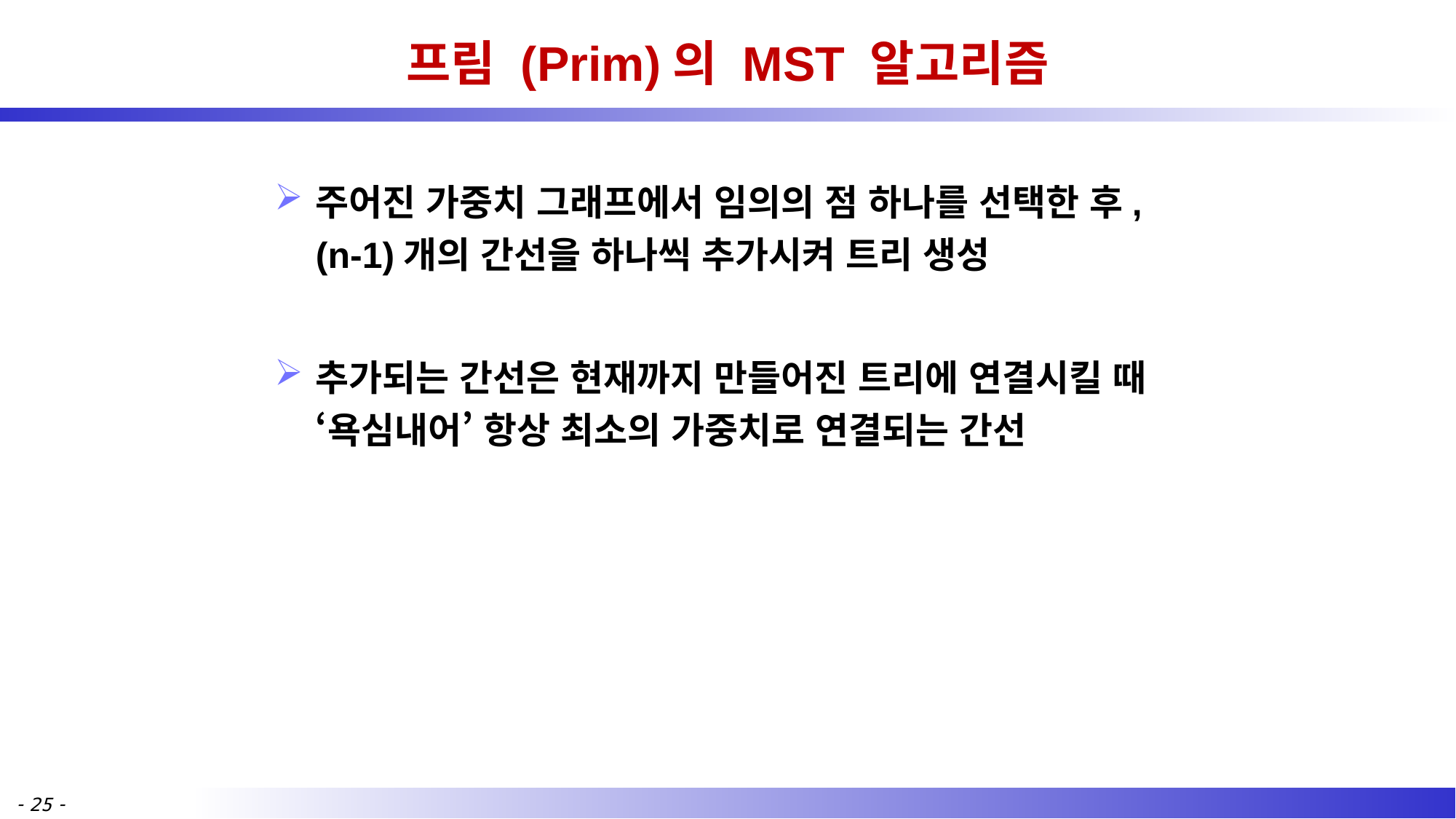

# 프림 (Prim)의 MST 알고리즘
주어진 가중치 그래프에서 임의의 점 하나를 선택한 후, (n-1)개의 간선을 하나씩 추가시켜 트리 생성

추가되는 간선은 현재까지 만들어진 트리에 연결시킬 때 ‘욕심내어’ 항상 최소의 가중치로 연결되는 간선
- 25 -